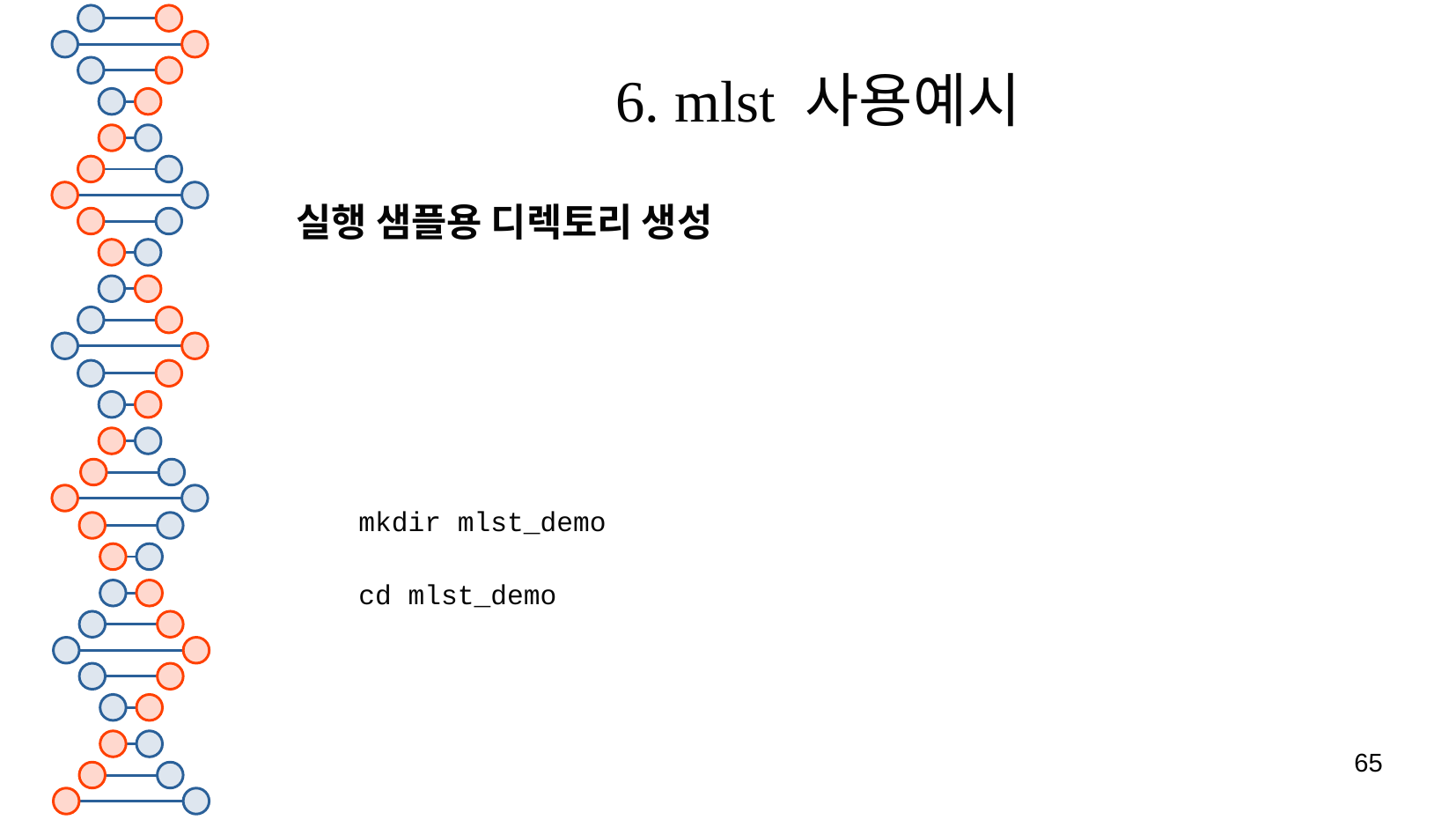

# 6. mlst 사용예시
실행 샘플용 디렉토리 생성

mkdir mlst_demo
cd mlst_demo

65